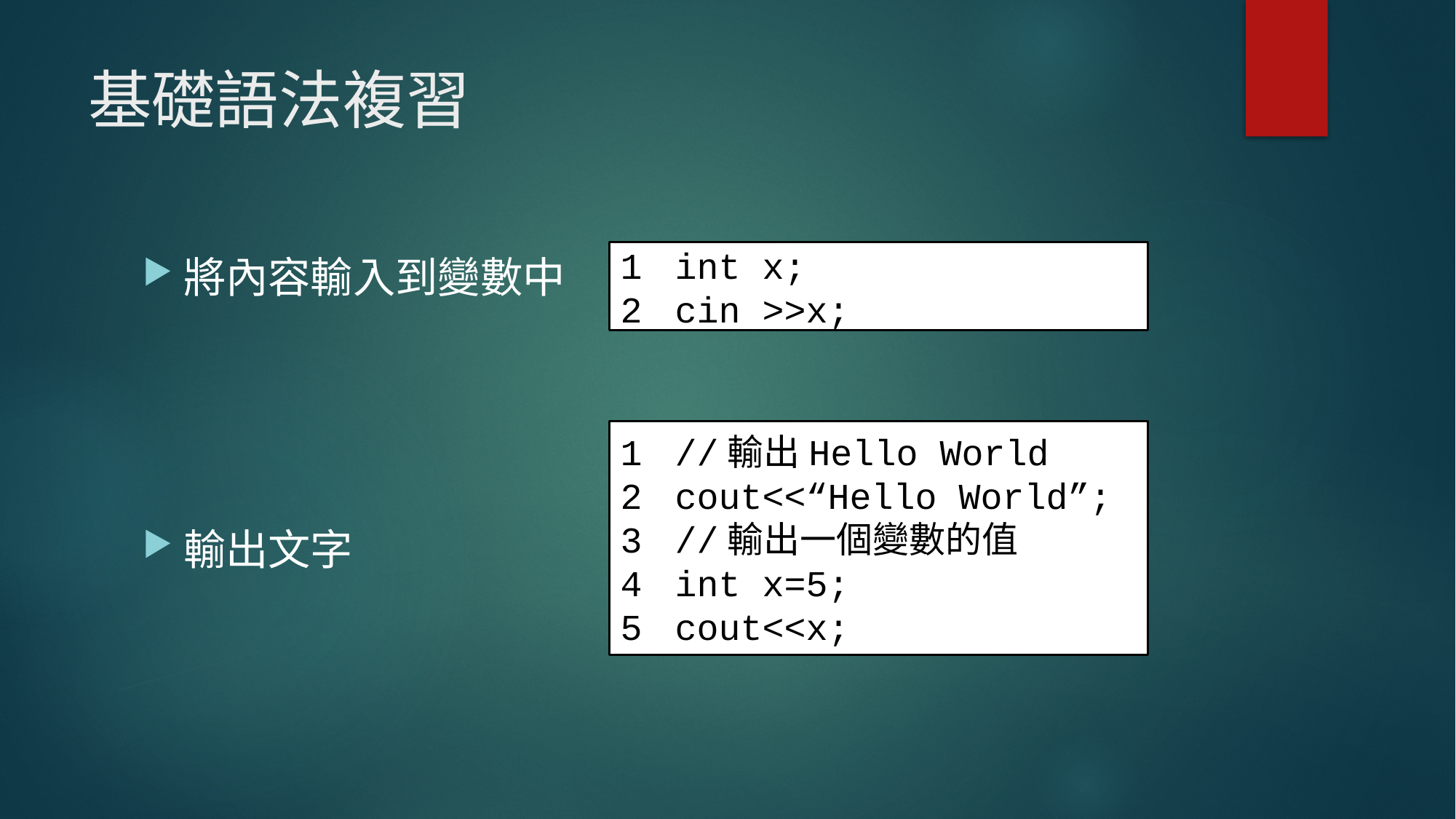

# 基礎語法複習
int x;
cin >>x;
將內容輸入到變數中

輸出文字
//輸出Hello World
cout<<“Hello World”;
//輸出一個變數的值
int x=5;
cout<<x;